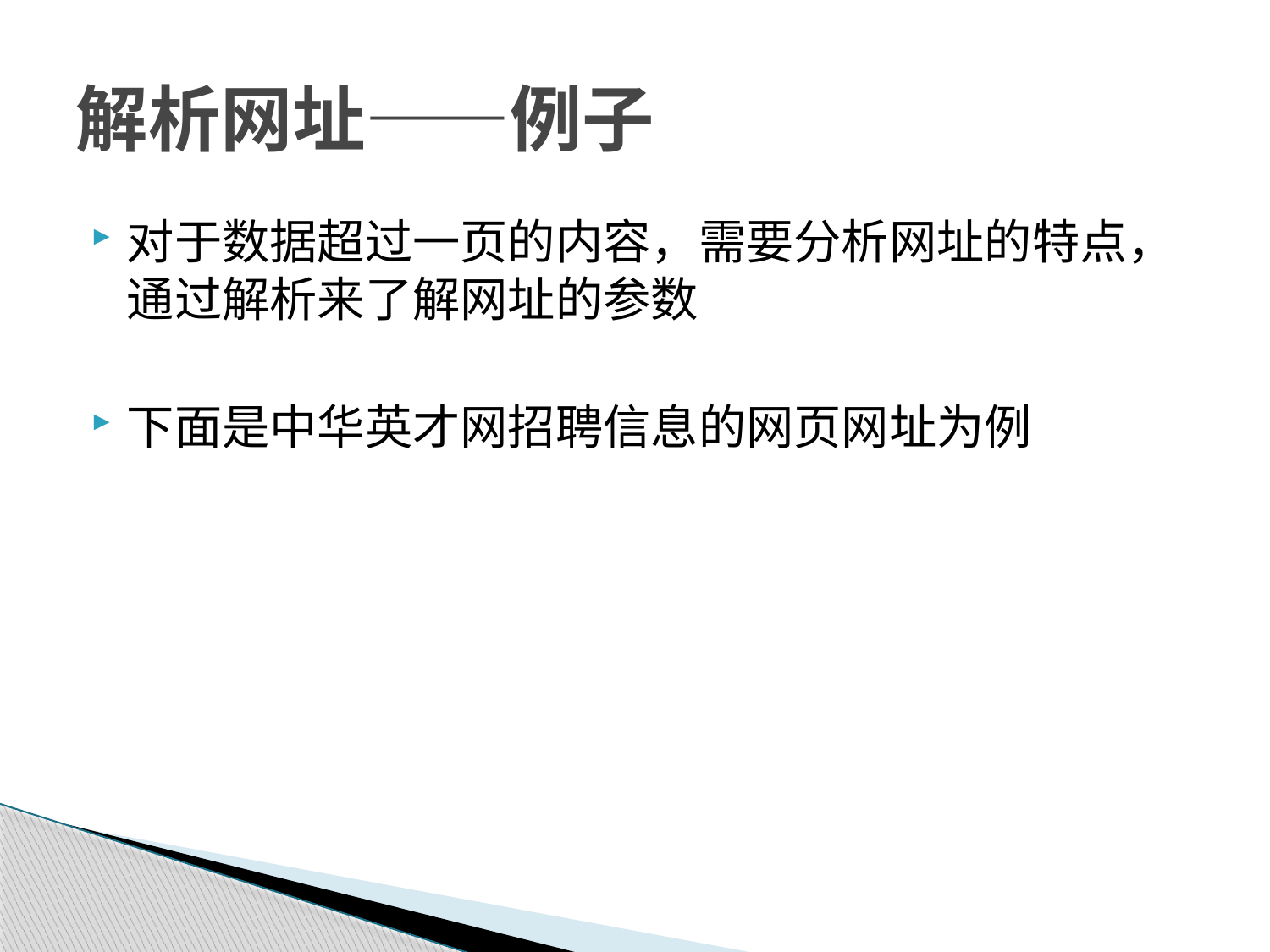

# 解析网址——例子
对于数据超过一页的内容，需要分析网址的特点，通过解析来了解网址的参数

下面是中华英才网招聘信息的网页网址为例